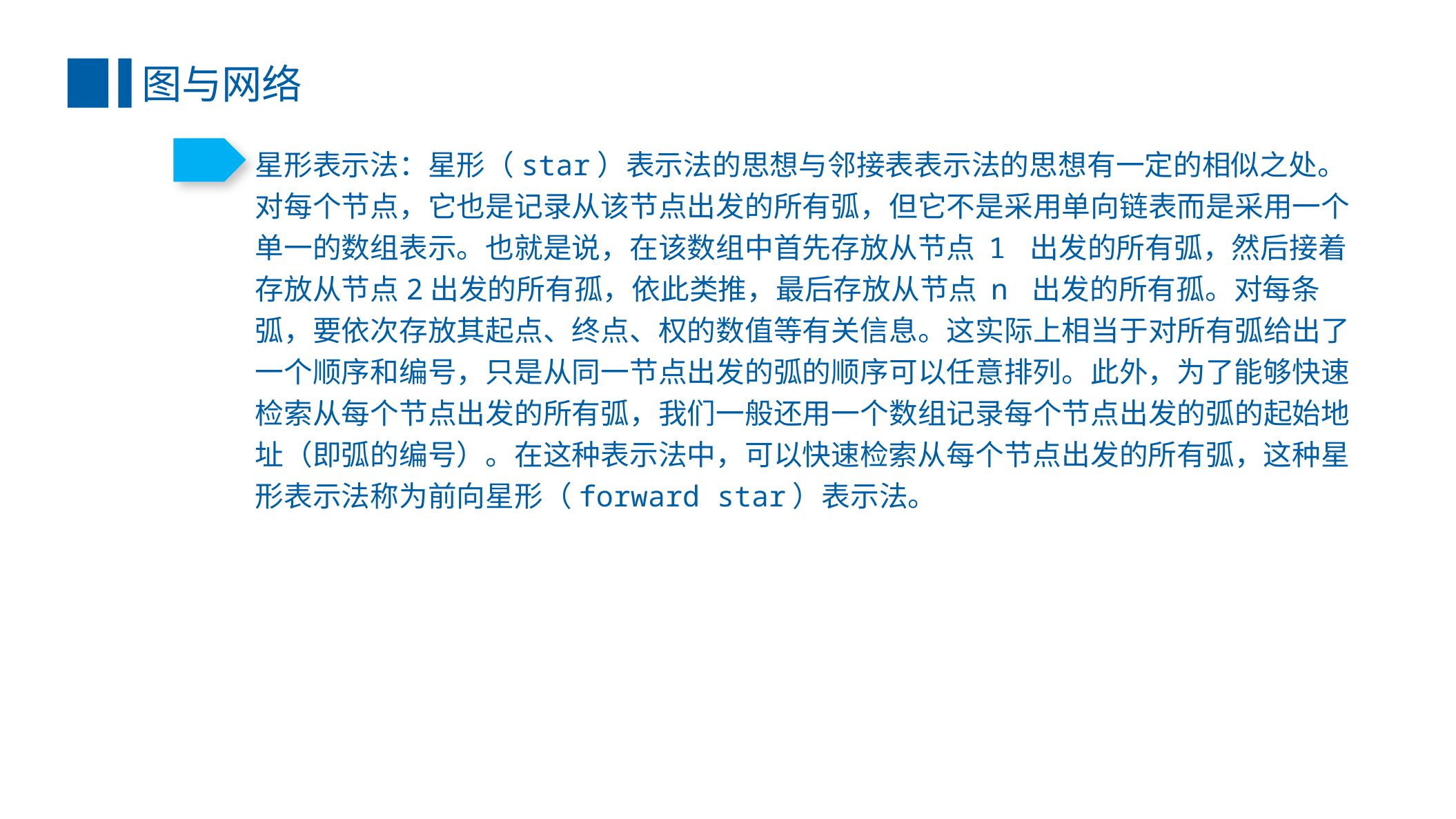

图与网络

星形表示法：星形（star）表示法的思想与邻接表表示法的思想有一定的相似之处。对每个节点，它也是记录从该节点出发的所有弧，但它不是采用单向链表而是采用一个单一的数组表示。也就是说，在该数组中首先存放从节点 1 出发的所有弧，然后接着存放从节点2出发的所有孤，依此类推，最后存放从节点 n 出发的所有孤。对每条弧，要依次存放其起点、终点、权的数值等有关信息。这实际上相当于对所有弧给出了一个顺序和编号，只是从同一节点出发的弧的顺序可以任意排列。此外，为了能够快速检索从每个节点出发的所有弧，我们一般还用一个数组记录每个节点出发的弧的起始地址（即弧的编号）。在这种表示法中，可以快速检索从每个节点出发的所有弧，这种星形表示法称为前向星形（forward star）表示法。